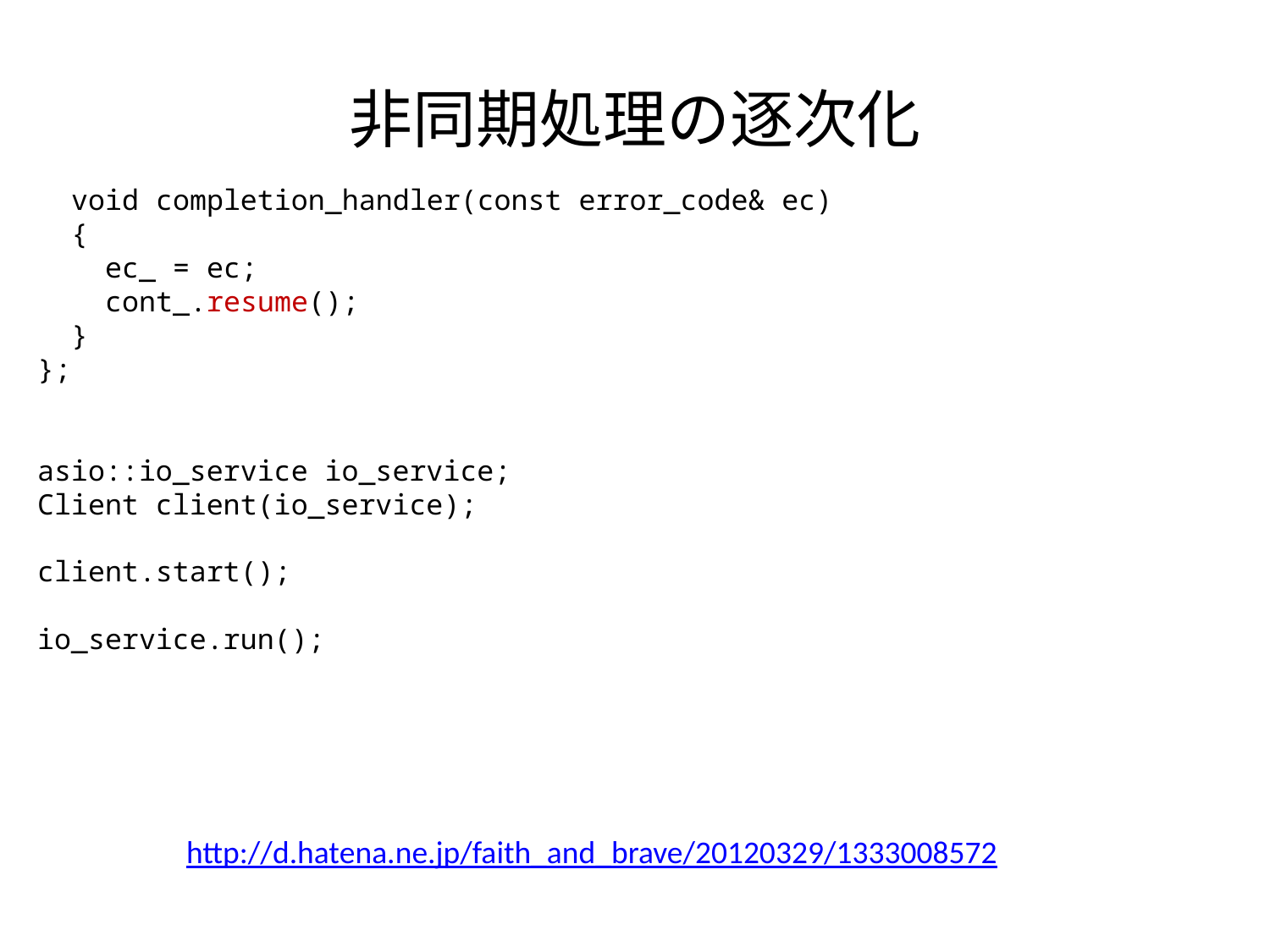

# 非同期処理の逐次化
  void completion_handler(const error_code& ec)
  {
    ec_ = ec;
    cont_.resume();
  }
};

asio::io_service io_service;
Client client(io_service);

client.start();

io_service.run();
http://d.hatena.ne.jp/faith_and_brave/20120329/1333008572